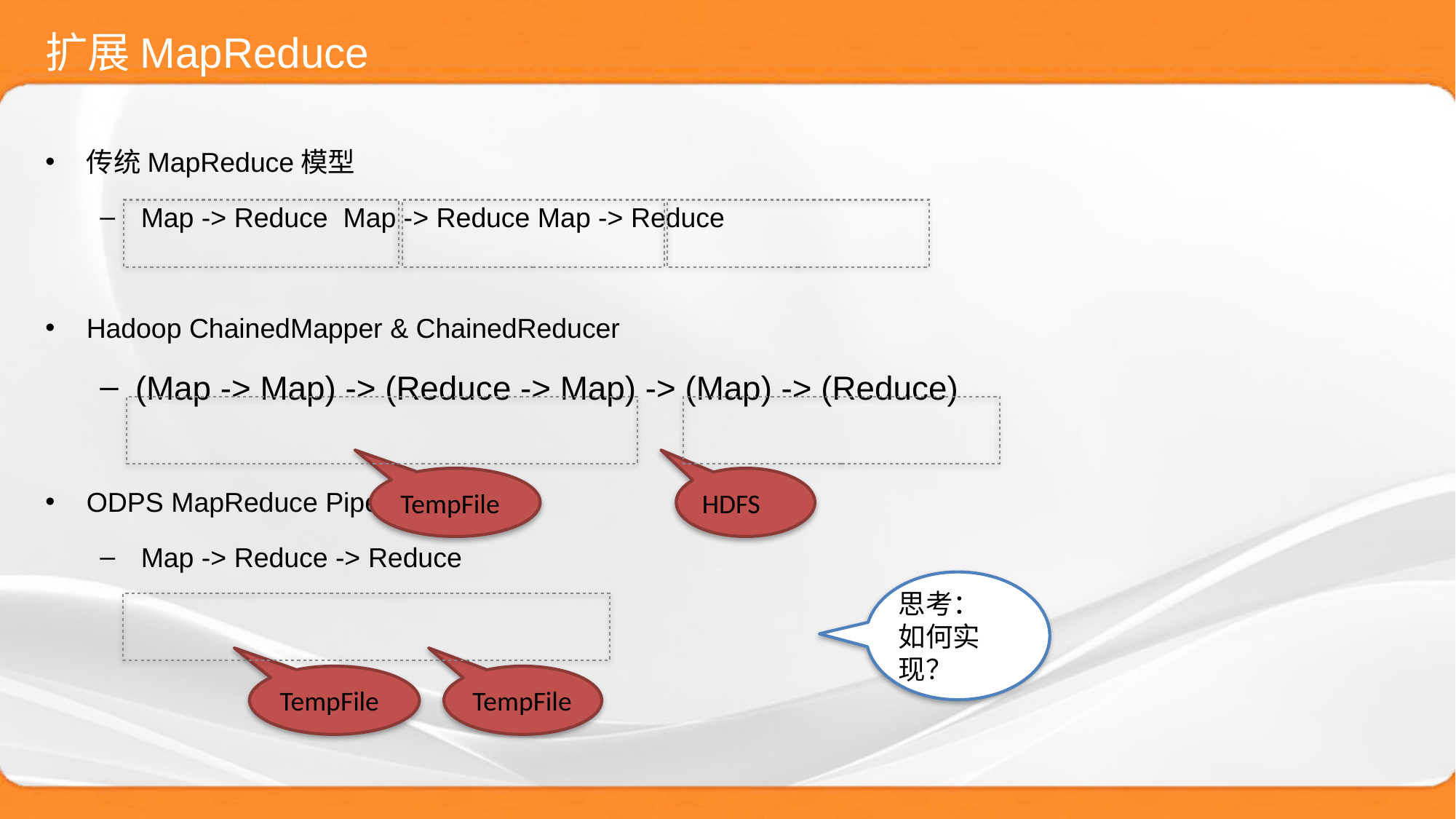

# 扩展MapReduce
传统MapReduce模型
Map -> Reduce  Map -> Reduce Map -> Reduce

Hadoop ChainedMapper & ChainedReducer
(Map -> Map) -> (Reduce -> Map) -> (Map) -> (Reduce)

ODPS MapReduce Pipeline
Map -> Reduce -> Reduce

TempFile
HDFS
思考：
如何实现？

TempFile
TempFile